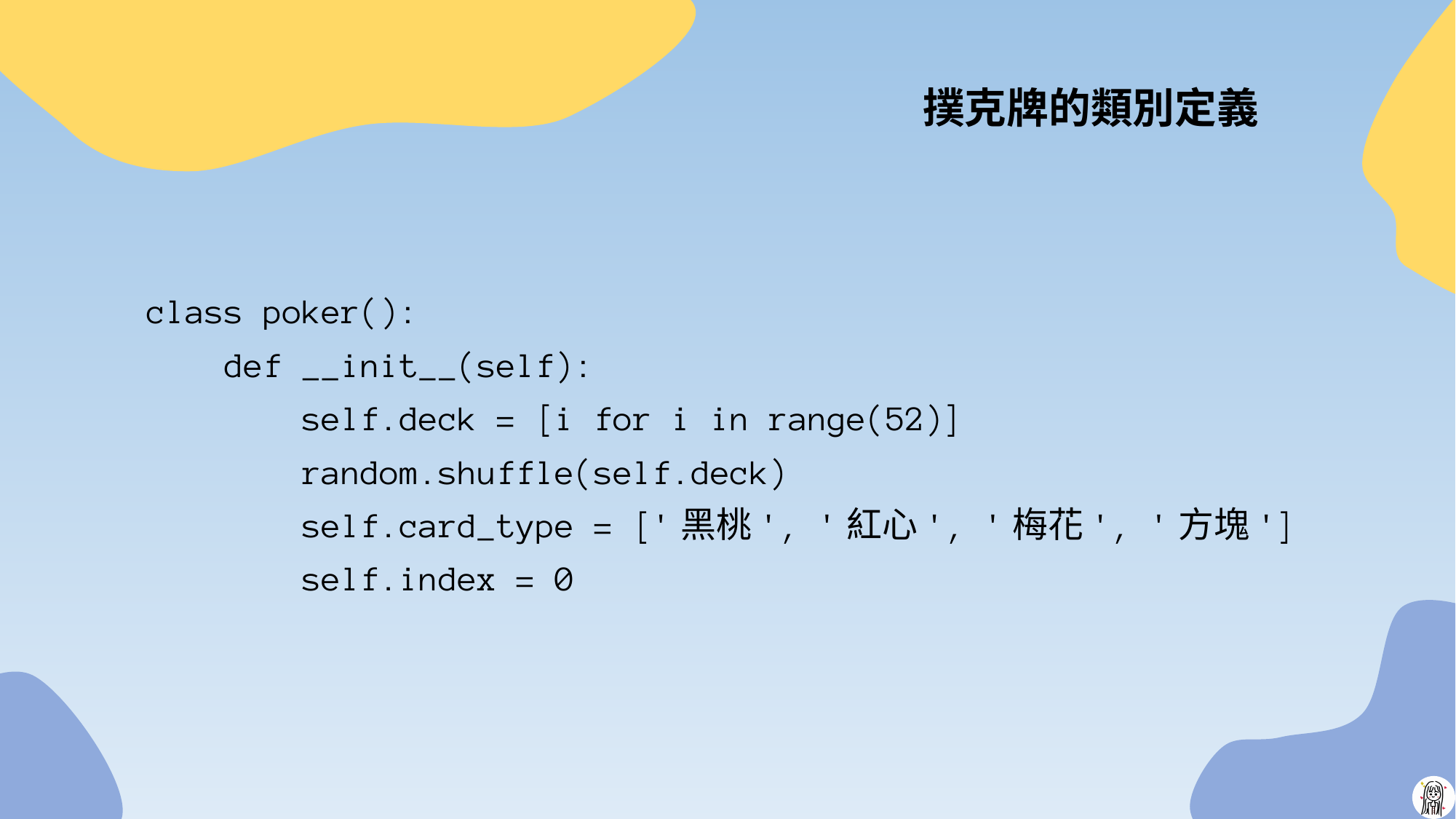

# 撲克牌的類別定義
class poker():
    def __init__(self):
        self.deck = [i for i in range(52)]
        random.shuffle(self.deck)
        self.card_type = ['黑桃', '紅心', '梅花', '方塊']
        self.index = 0
35